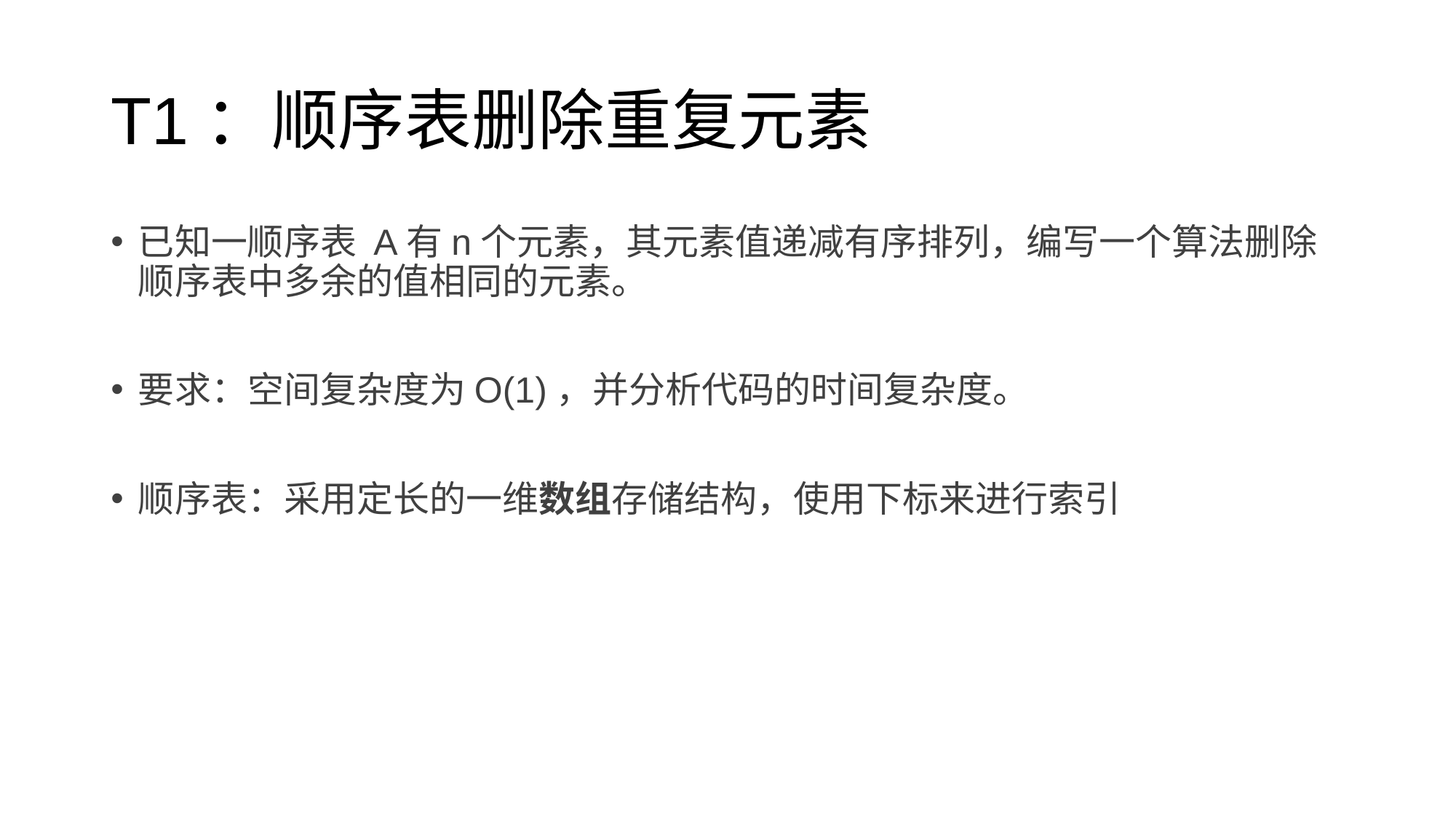

# T1：顺序表删除重复元素
已知⼀顺序表 A有n个元素，其元素值递减有序排列，编写⼀个算法删除顺序表中多余的值相同的元素。

要求：空间复杂度为O(1)，并分析代码的时间复杂度。

顺序表：采用定长的一维数组存储结构，使用下标来进行索引